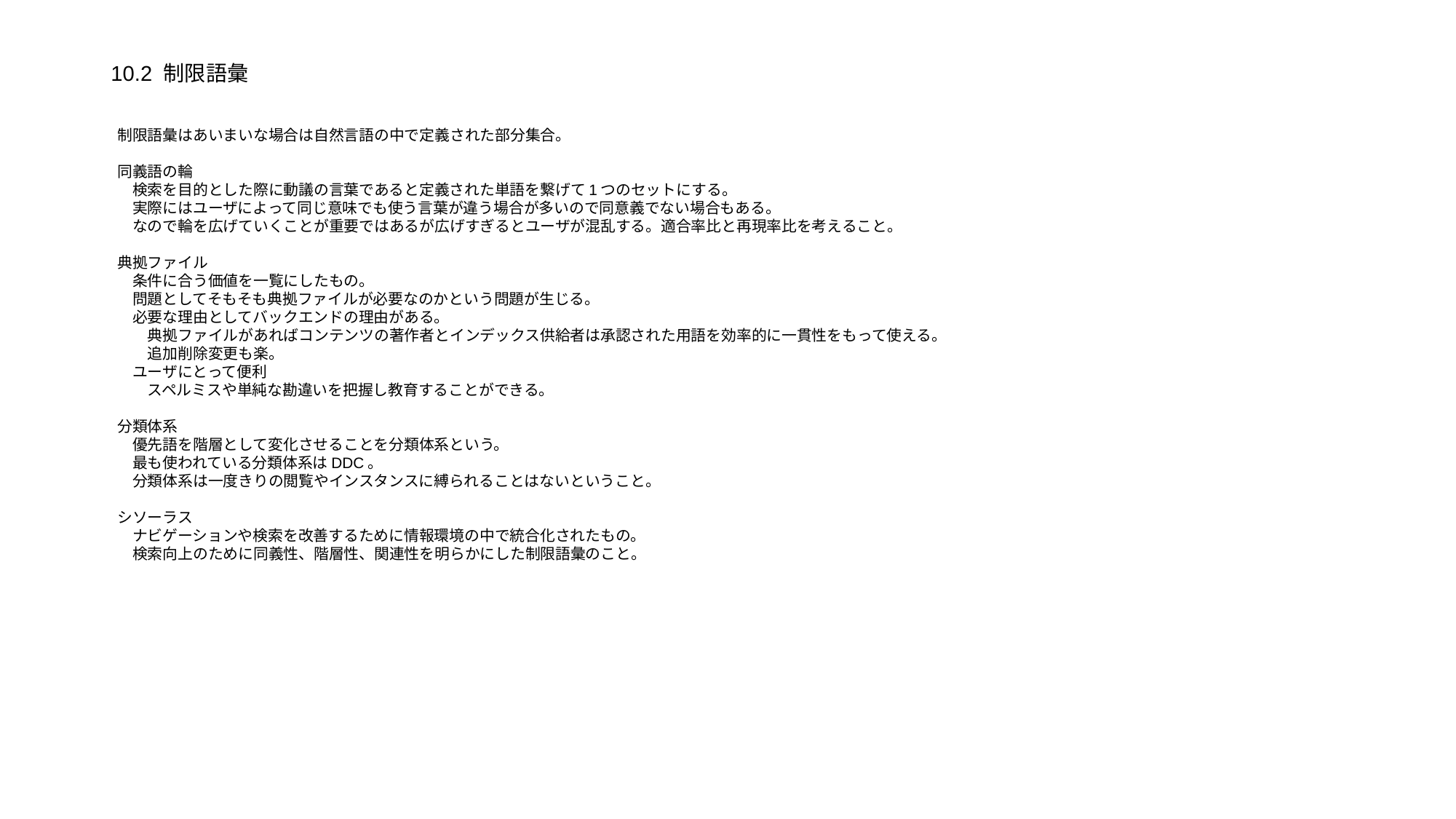

# 10.2 制限語彙
制限語彙はあいまいな場合は自然言語の中で定義された部分集合。

同義語の輪
　検索を目的とした際に動議の言葉であると定義された単語を繋げて1つのセットにする。
　実際にはユーザによって同じ意味でも使う言葉が違う場合が多いので同意義でない場合もある。
　なので輪を広げていくことが重要ではあるが広げすぎるとユーザが混乱する。適合率比と再現率比を考えること。

典拠ファイル
　条件に合う価値を一覧にしたもの。
　問題としてそもそも典拠ファイルが必要なのかという問題が生じる。
　必要な理由としてバックエンドの理由がある。
　　典拠ファイルがあればコンテンツの著作者とインデックス供給者は承認された用語を効率的に一貫性をもって使える。
　　追加削除変更も楽。
　ユーザにとって便利
　　スペルミスや単純な勘違いを把握し教育することができる。

分類体系
　優先語を階層として変化させることを分類体系という。
　最も使われている分類体系はDDC。
　分類体系は一度きりの閲覧やインスタンスに縛られることはないということ。

シソーラス
　ナビゲーションや検索を改善するために情報環境の中で統合化されたもの。
　検索向上のために同義性、階層性、関連性を明らかにした制限語彙のこと。